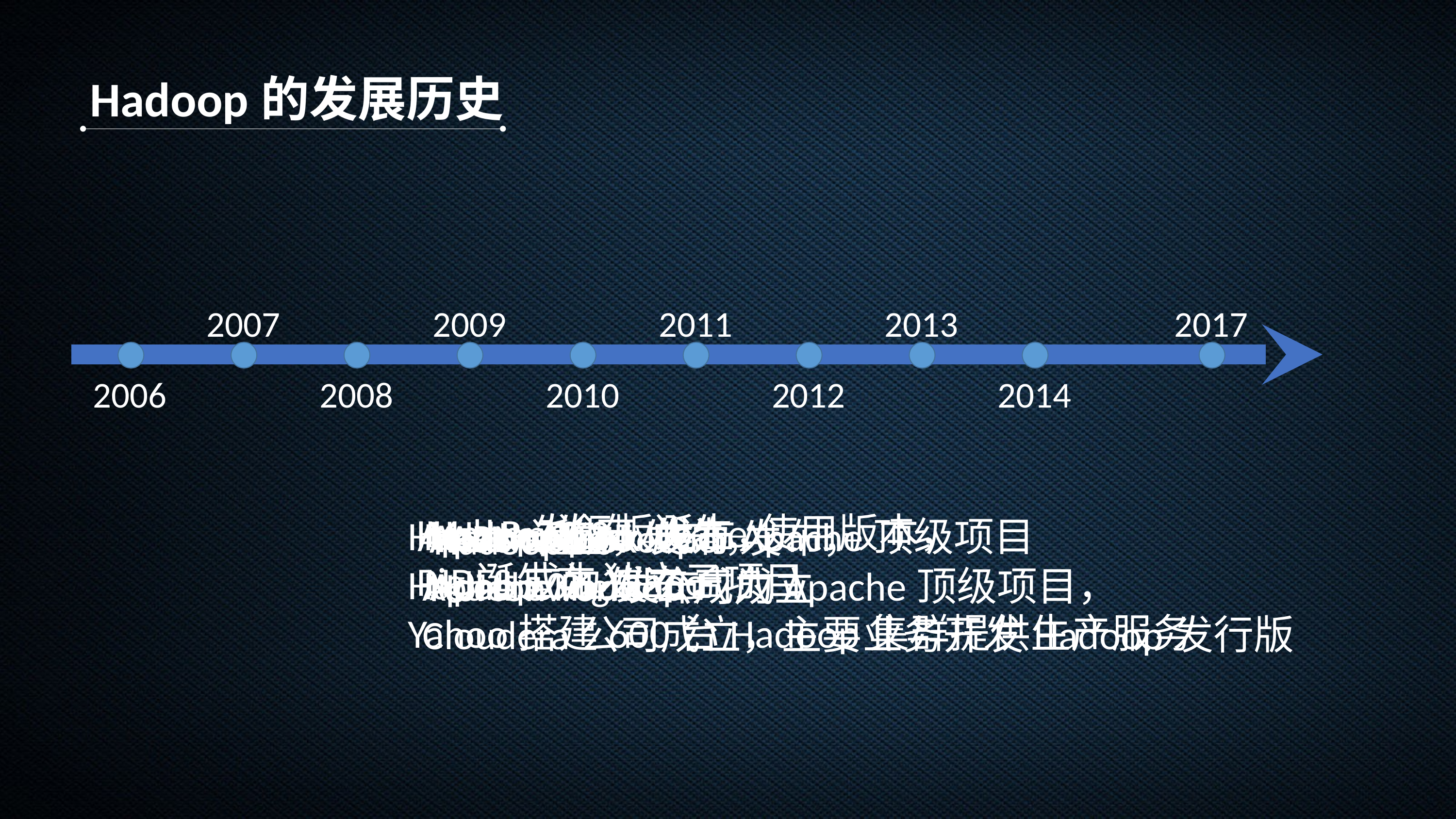

Hadoop的发展历史
2007
2009
2011
2013
2017

2006
2008
2010
2012
2014
MapR发行版诞生，
HDFS成为独立子项目
Hadoop发布Hbase使用版本，
Pig诞生在Yahoo
Hadoop2.2
Hadoop2.8
Hadoop Nutch发布，
Hadoop 0.1发布，
Yahoo搭建600台Hadoop集群提供生产服务
Apache Spark成为Apache顶级项目
Apache Hive发布，
Apache Pig发布
 YARN诞生，
Apache Hadoop成为Apache顶级项目，
Cloudera公司成立，主要业务开发Hadoop发行版
Apache zookeeper发布，
Hortonworks公司成立
Hadoop1.0